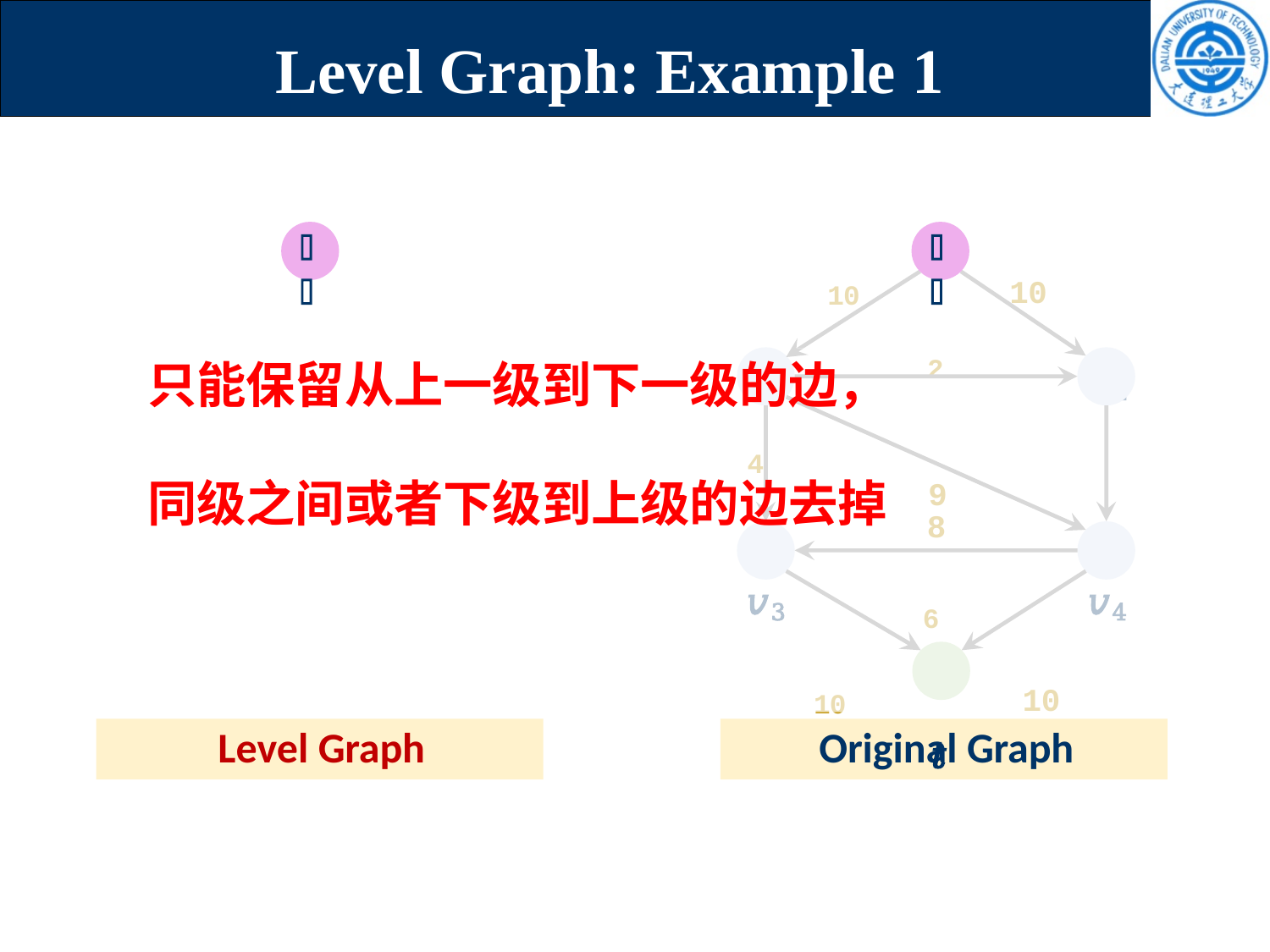

# Level Graph: Example 1

𝑠
𝑠

10	10
𝑣1	2	𝑣2
4	9
8
𝑣3	6	𝑣4
10	10
𝑡
只能保留从上一级到下一级的边，

同级之间或者下级到上级的边去掉

Level Graph
Original Graph